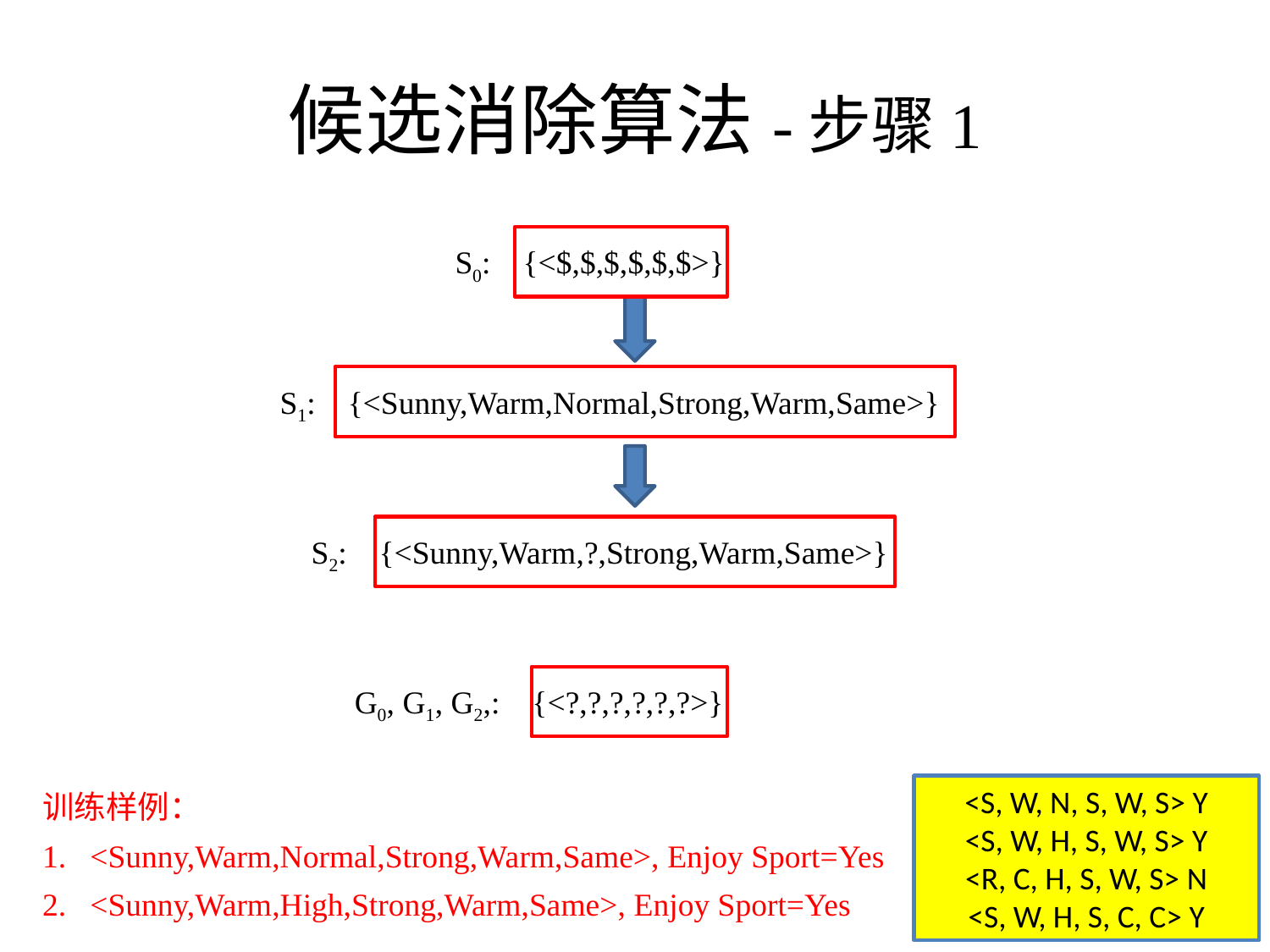

# 候选消除算法-步骤1

S0:    {<$,$,$,$,$,$>}

S1:    {<Sunny,Warm,Normal,Strong,Warm,Same>}

S2:    {<Sunny,Warm,?,Strong,Warm,Same>}

G0, G1, G2,:    {<?,?,?,?,?,?>}
<S, W, N, S, W, S> Y
<S, W, H, S, W, S> Y
<R, C, H, S, W, S> N
<S, W, H, S, C, C> Y
训练样例：
<Sunny,Warm,Normal,Strong,Warm,Same>, Enjoy Sport=Yes
<Sunny,Warm,High,Strong,Warm,Same>, Enjoy Sport=Yes